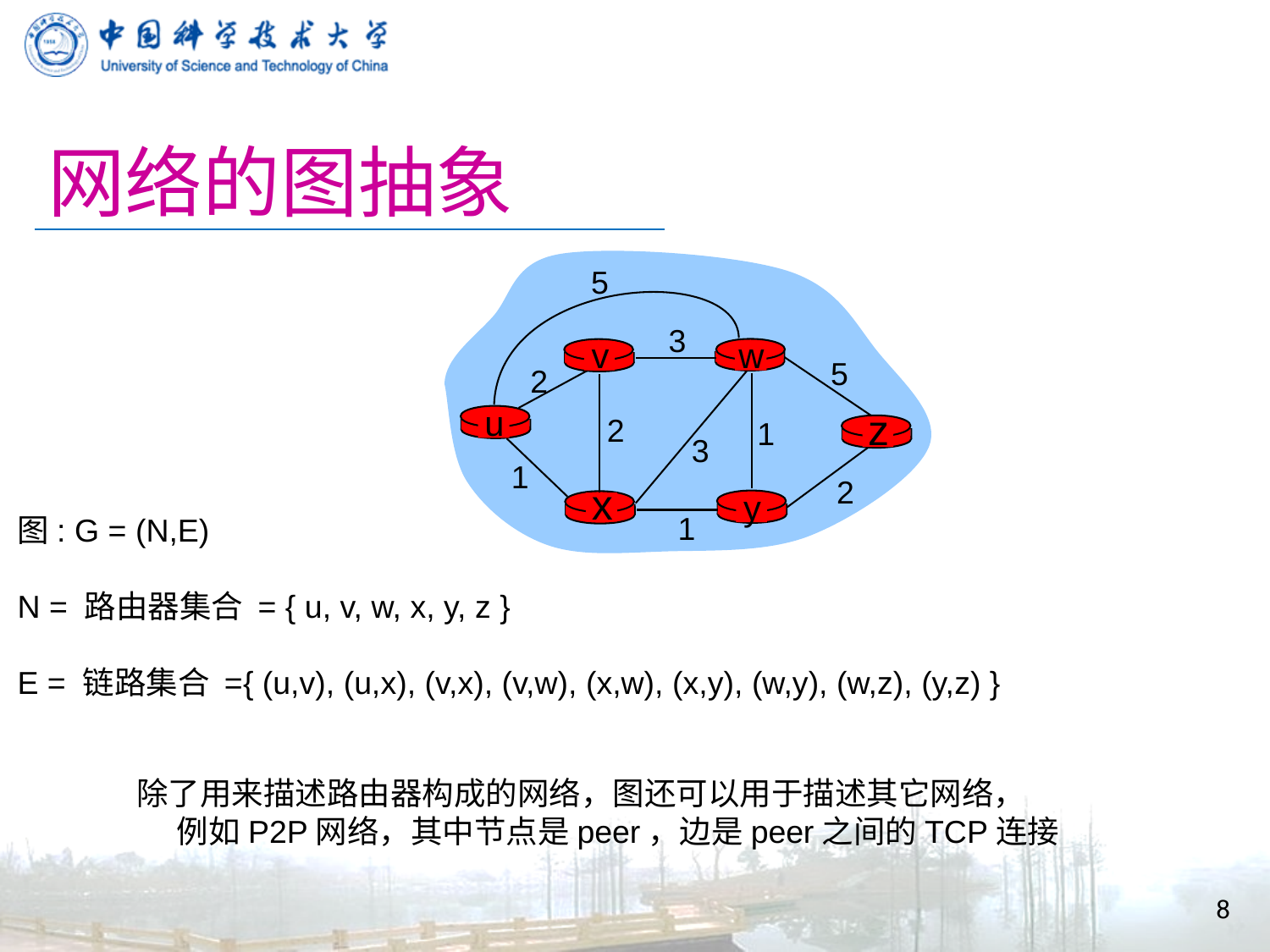

# 网络的图抽象

5

3
v

w

5

2

u

z

2

1

3

1
2
x

y

1

图: G = (N,E)

N = 路由器集合 = { u, v, w, x, y, z }

E = 链路集合 ={ (u,v), (u,x), (v,x), (v,w), (x,w), (x,y), (w,y), (w,z), (y,z) }
除了用来描述路由器构成的网络，图还可以用于描述其它网络，
例如P2P网络，其中节点是peer，边是peer之间的TCP连接
8